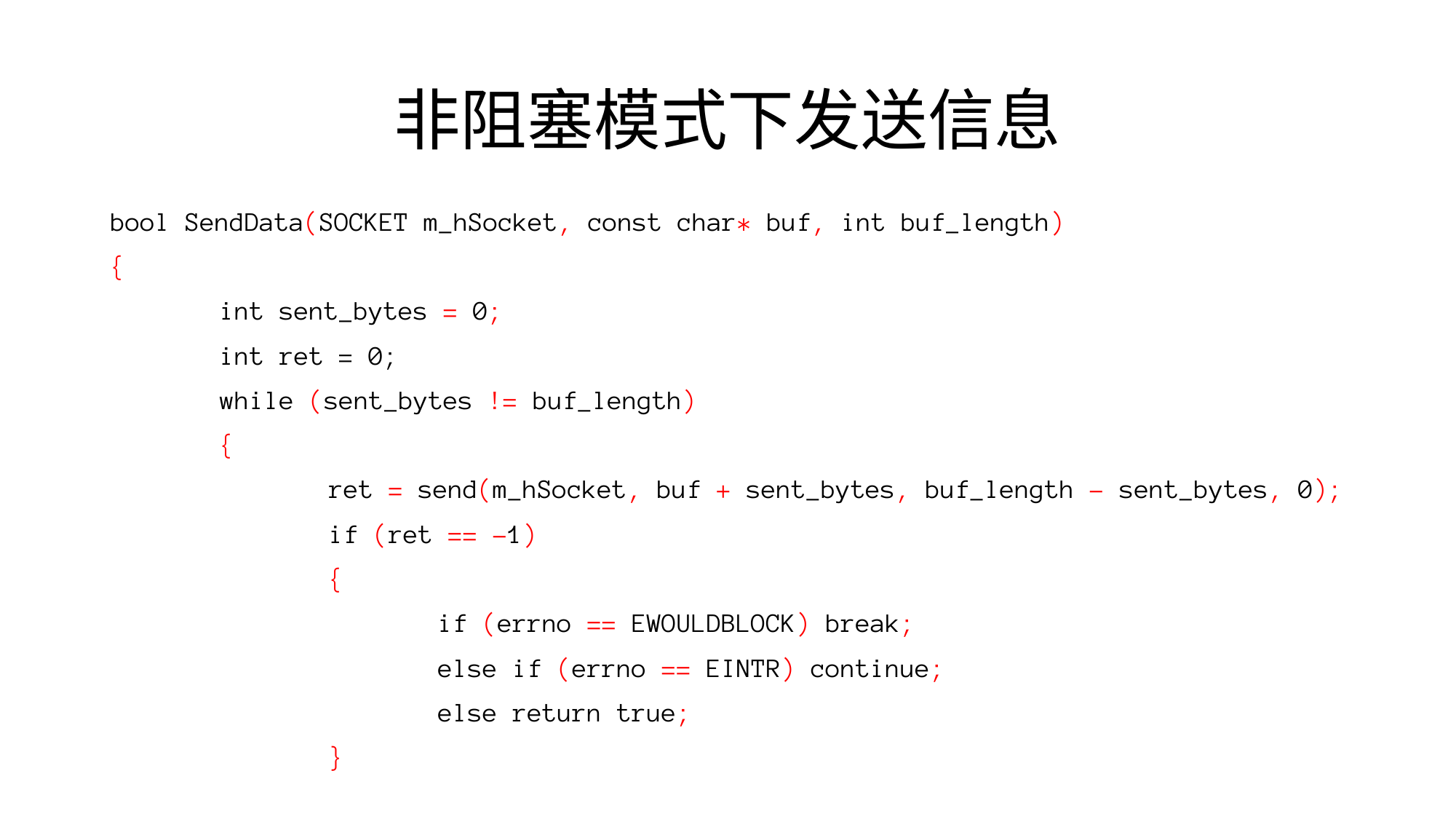

# 非阻塞模式下发送信息
bool SendData(SOCKET m_hSocket, const char* buf, int buf_length)
{
	int sent_bytes = 0;
	int ret = 0;
	while (sent_bytes != buf_length)
	{
		ret = send(m_hSocket, buf + sent_bytes, buf_length - sent_bytes, 0);
		if (ret == -1)
		{
			if (errno == EWOULDBLOCK) break;
			else if (errno == EINTR) continue;
			else return true;
		}